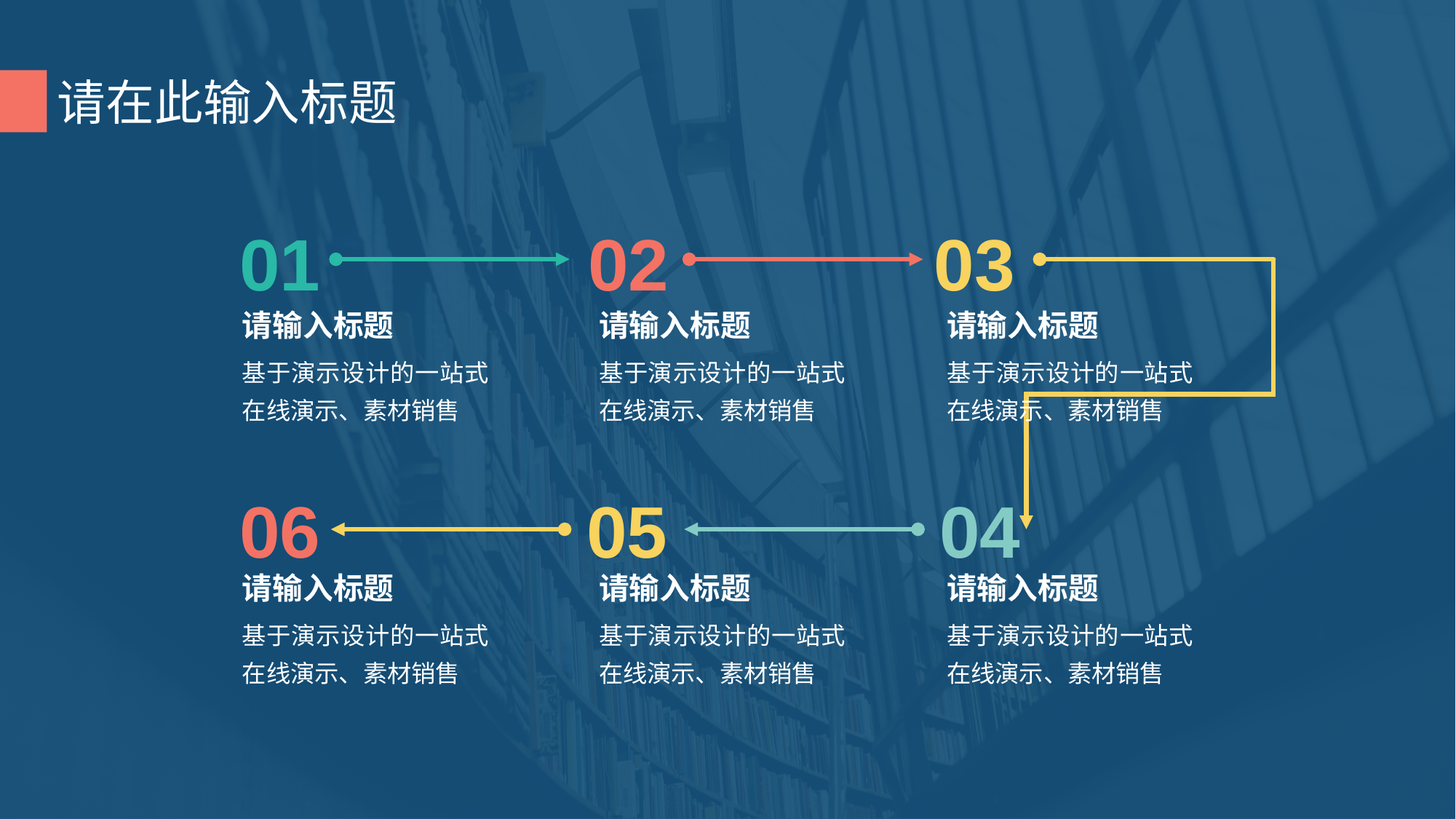

请在此输入标题
01
02
03
请输入标题
请输入标题
请输入标题
基于演示设计的一站式在线演示、素材销售
基于演示设计的一站式在线演示、素材销售
基于演示设计的一站式在线演示、素材销售
06
05
04
请输入标题
请输入标题
请输入标题
基于演示设计的一站式在线演示、素材销售
基于演示设计的一站式在线演示、素材销售
基于演示设计的一站式在线演示、素材销售